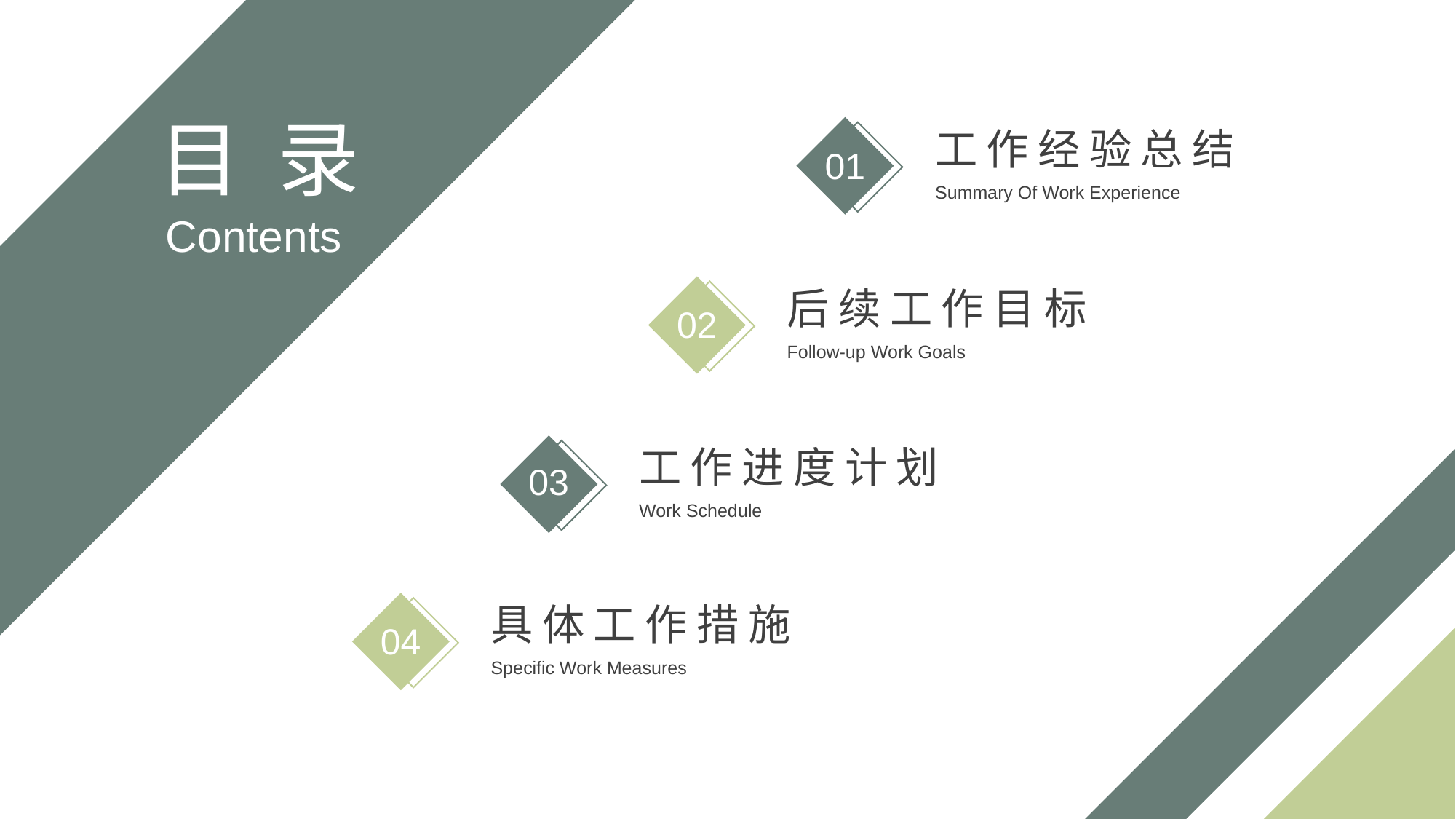

目 录
Contents

工作经验总结

01
Summary Of Work Experience

后续工作目标

02
Follow-up Work Goals

工作进度计划

03

Work Schedule

具体工作措施

04
Specific Work Measures